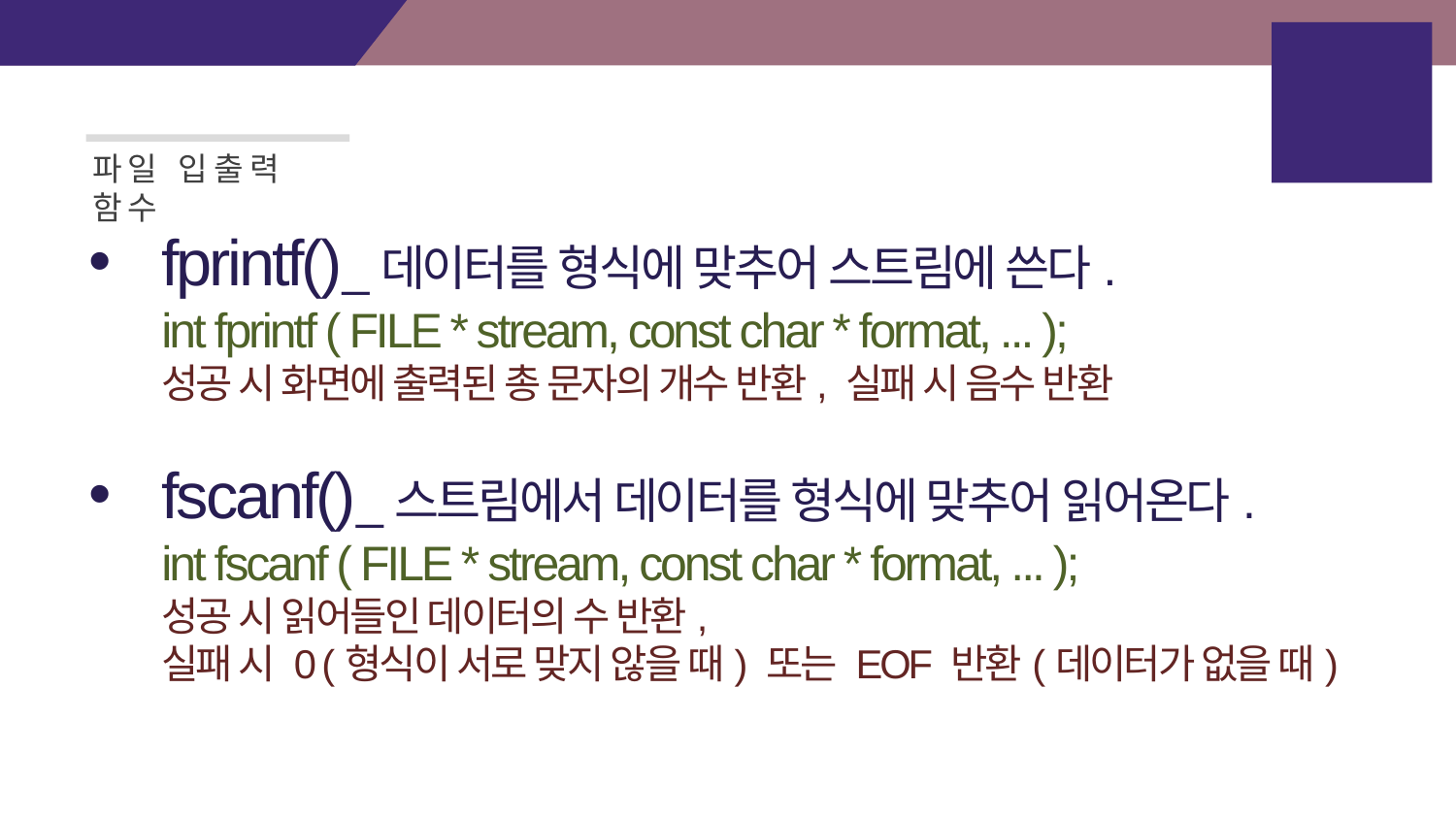

배열을
이용한
원형큐

파일 입출력 함수
fprintf()_데이터를 형식에 맞추어 스트림에 쓴다.
int fprintf ( FILE * stream, const char * format, ... );
성공 시 화면에 출력된 총 문자의 개수 반환, 실패 시 음수 반환

fscanf()_스트림에서 데이터를 형식에 맞추어 읽어온다.
int fscanf ( FILE * stream, const char * format, ... );
성공 시 읽어들인 데이터의 수 반환,
실패 시 0 (형식이 서로 맞지 않을 때) 또는 EOF 반환(데이터가 없을 때)